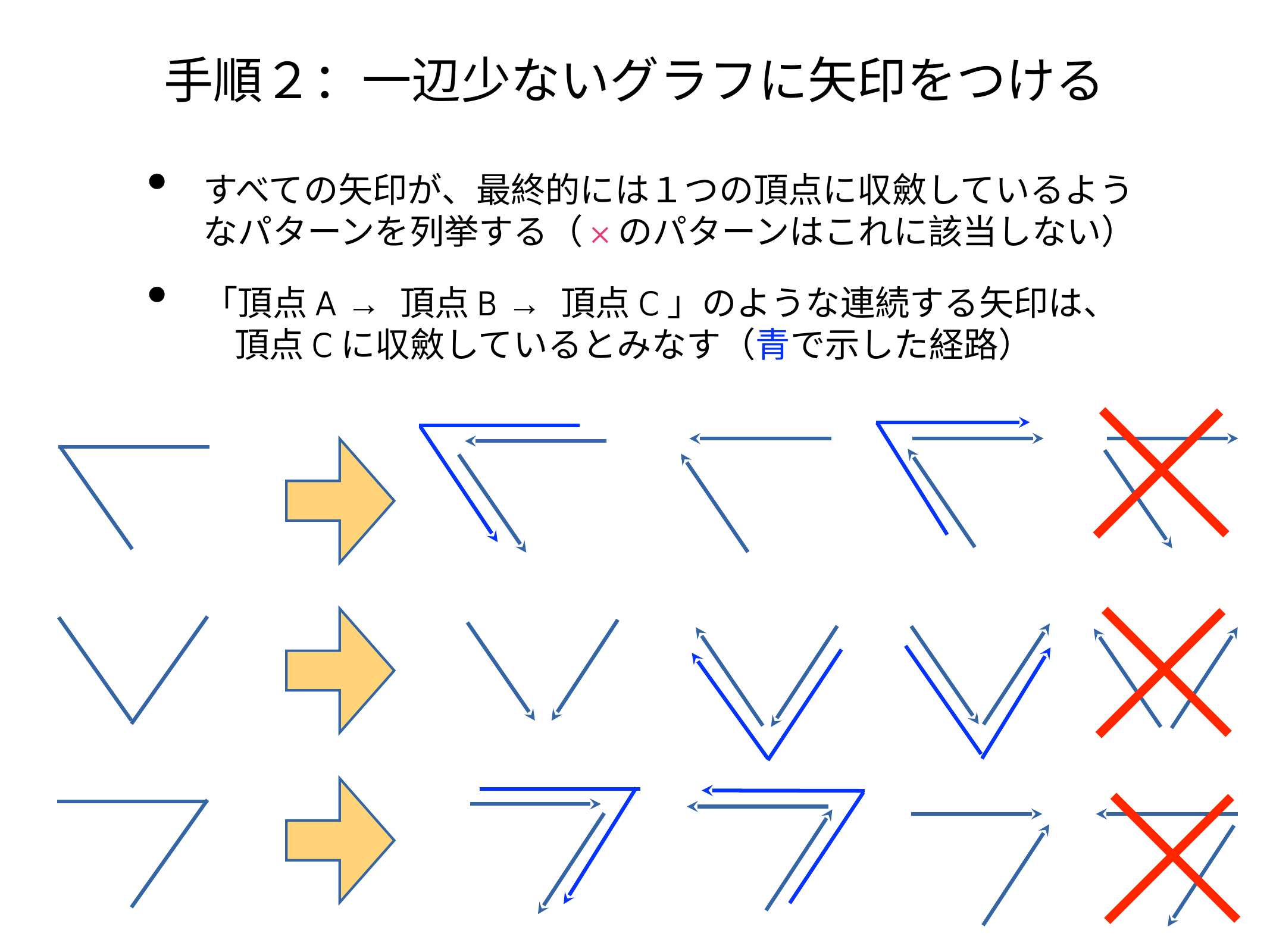

# 手順２：一辺少ないグラフに矢印をつける
すべての矢印が、最終的には１つの頂点に収斂しているようなパターンを列挙する（×のパターンはこれに該当しない）
「頂点A → 頂点B → 頂点C」のような連続する矢印は、       頂点Cに収斂しているとみなす（青で示した経路）